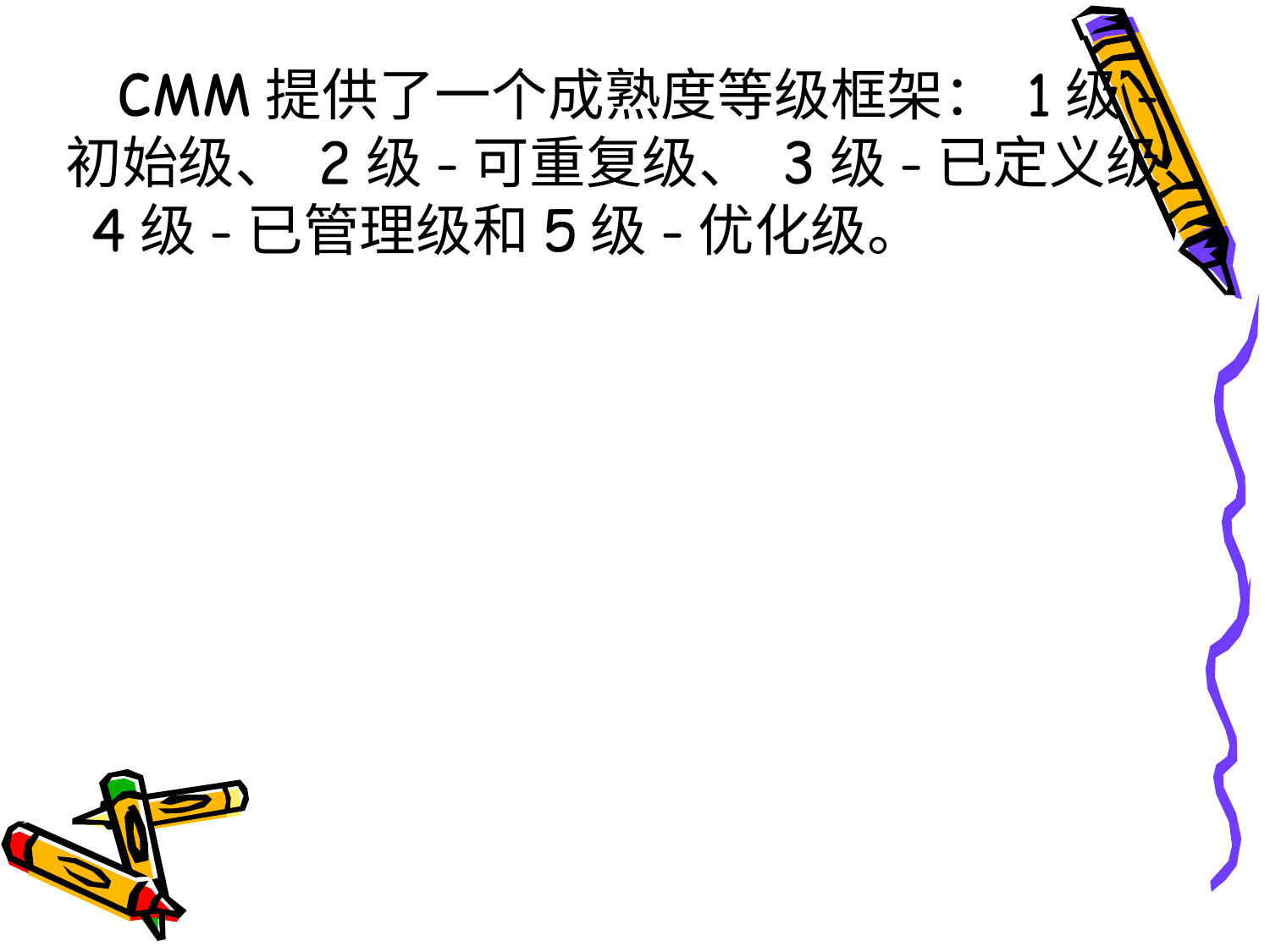

CMM提供了一个成熟度等级框架： 1级-初始级、 2级-可重复级、 3级-已定义级、 4级-已管理级和5级-优化级。